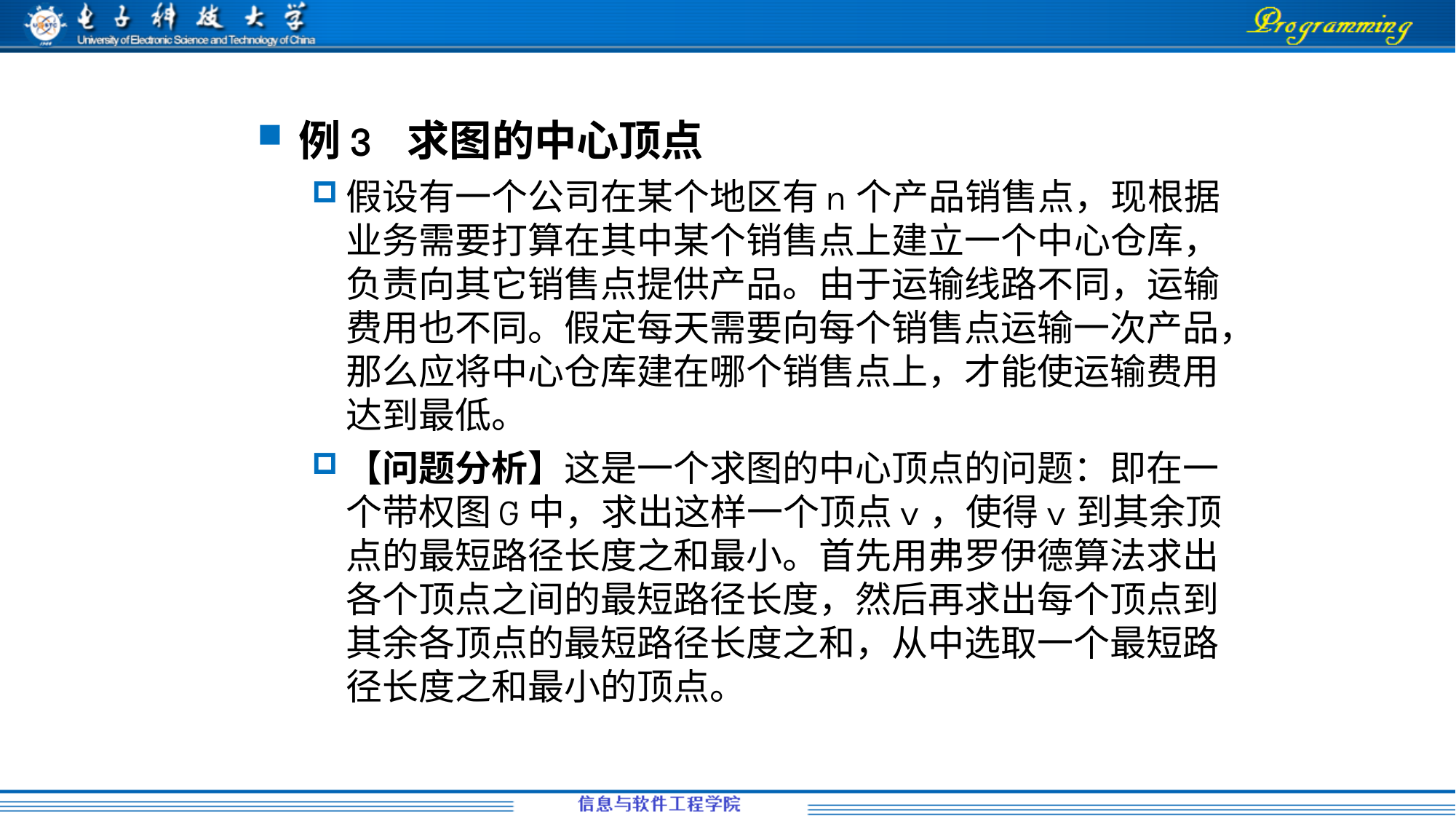

例3 求图的中心顶点
假设有一个公司在某个地区有n个产品销售点，现根据业务需要打算在其中某个销售点上建立一个中心仓库，负责向其它销售点提供产品。由于运输线路不同，运输费用也不同。假定每天需要向每个销售点运输一次产品，那么应将中心仓库建在哪个销售点上，才能使运输费用达到最低。
【问题分析】这是一个求图的中心顶点的问题：即在一个带权图G中，求出这样一个顶点v，使得v到其余顶点的最短路径长度之和最小。首先用弗罗伊德算法求出各个顶点之间的最短路径长度，然后再求出每个顶点到其余各顶点的最短路径长度之和，从中选取一个最短路径长度之和最小的顶点。